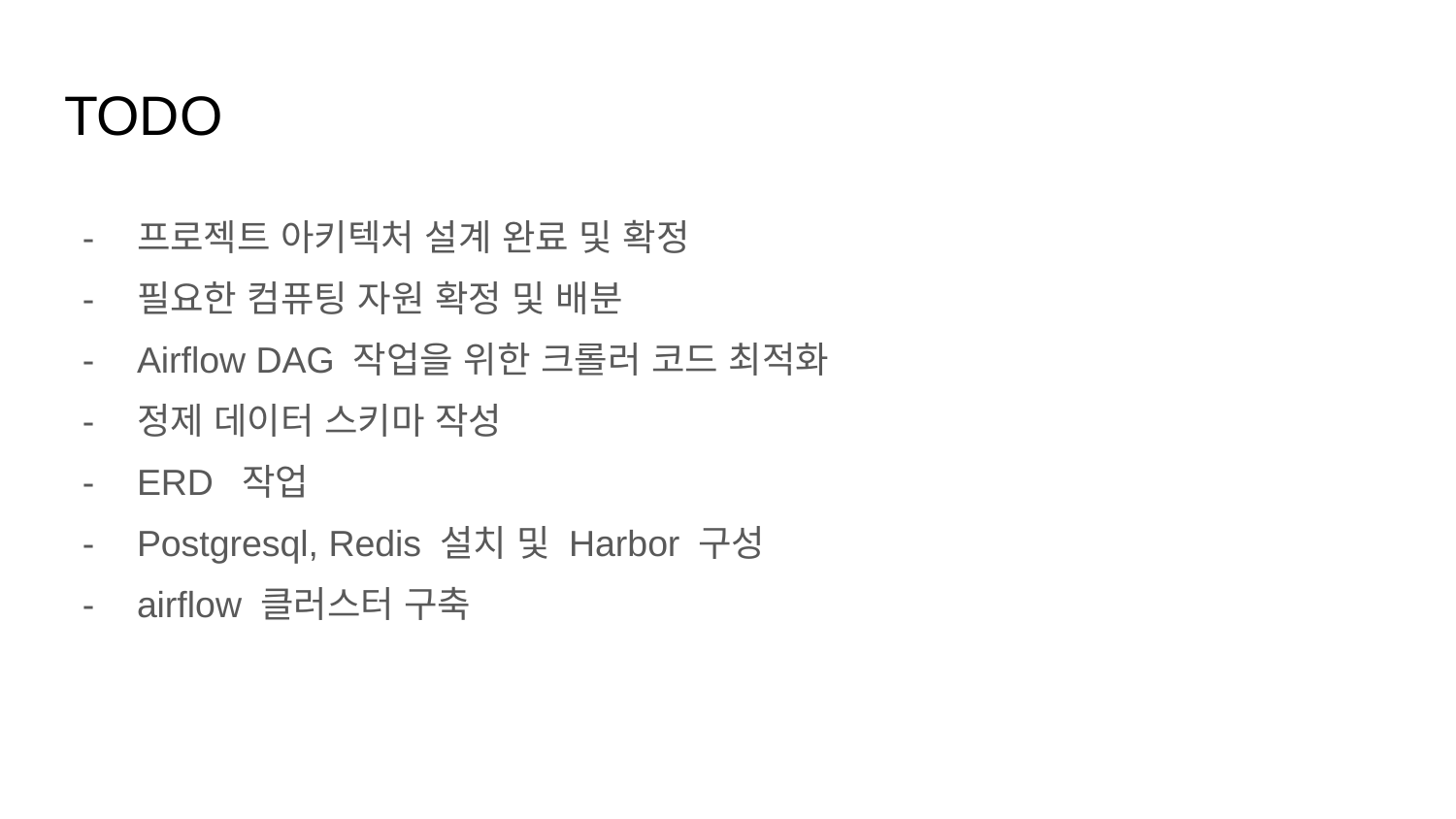

# TODO
프로젝트 아키텍처 설계 완료 및 확정
필요한 컴퓨팅 자원 확정 및 배분
Airflow DAG 작업을 위한 크롤러 코드 최적화
정제 데이터 스키마 작성
ERD  작업
Postgresql, Redis 설치 및 Harbor 구성
airflow 클러스터 구축